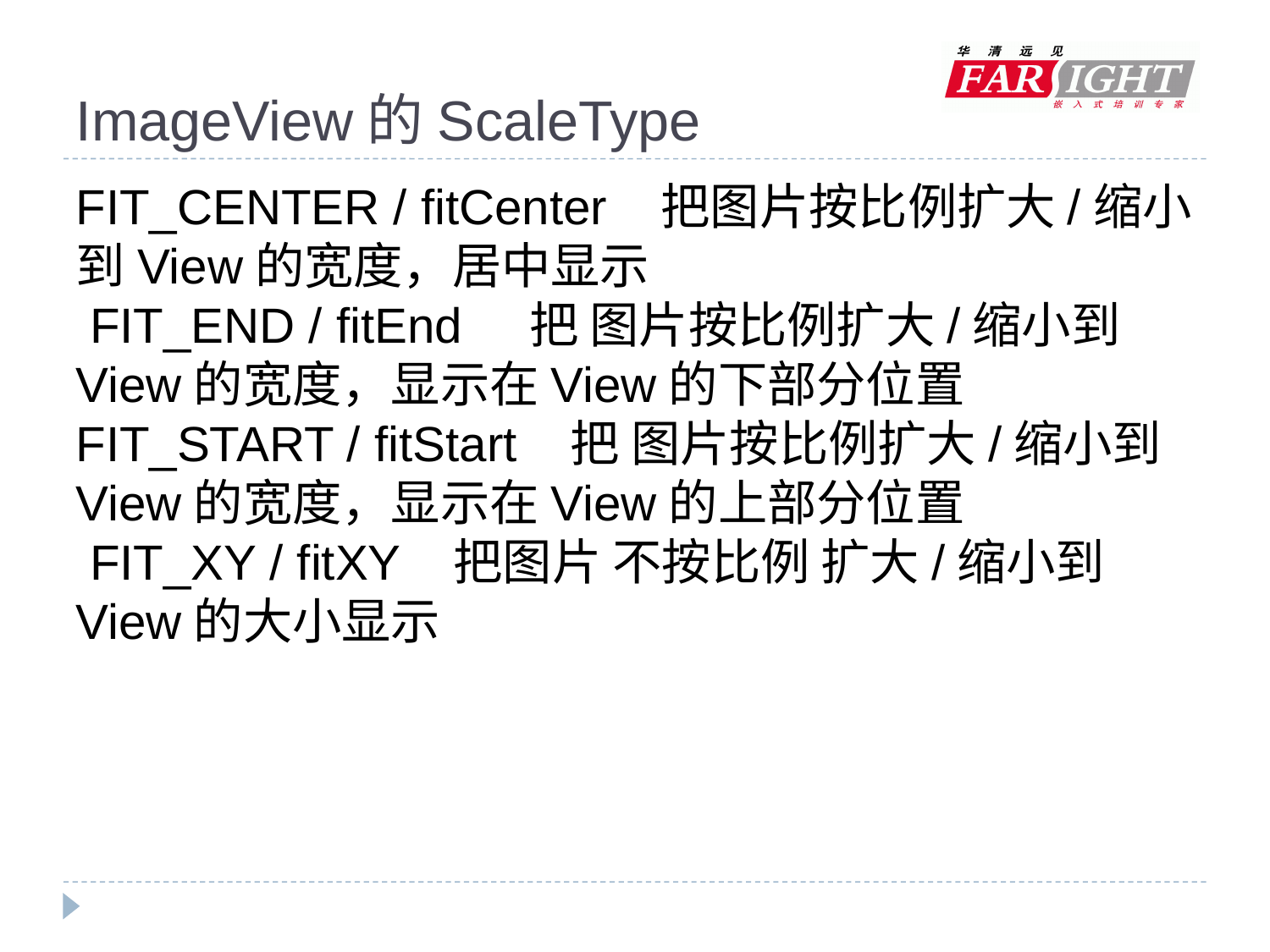

# ImageView的ScaleType
FIT_CENTER / fitCenter   把图片按比例扩大/缩小到View的宽度，居中显示
 FIT_END / fitEnd    把 图片按比例扩大/缩小到View的宽度，显示在View的下部分位置
FIT_START / fitStart   把 图片按比例扩大/缩小到View的宽度，显示在View的上部分位置
 FIT_XY / fitXY   把图片 不按比例 扩大/缩小到View的大小显示